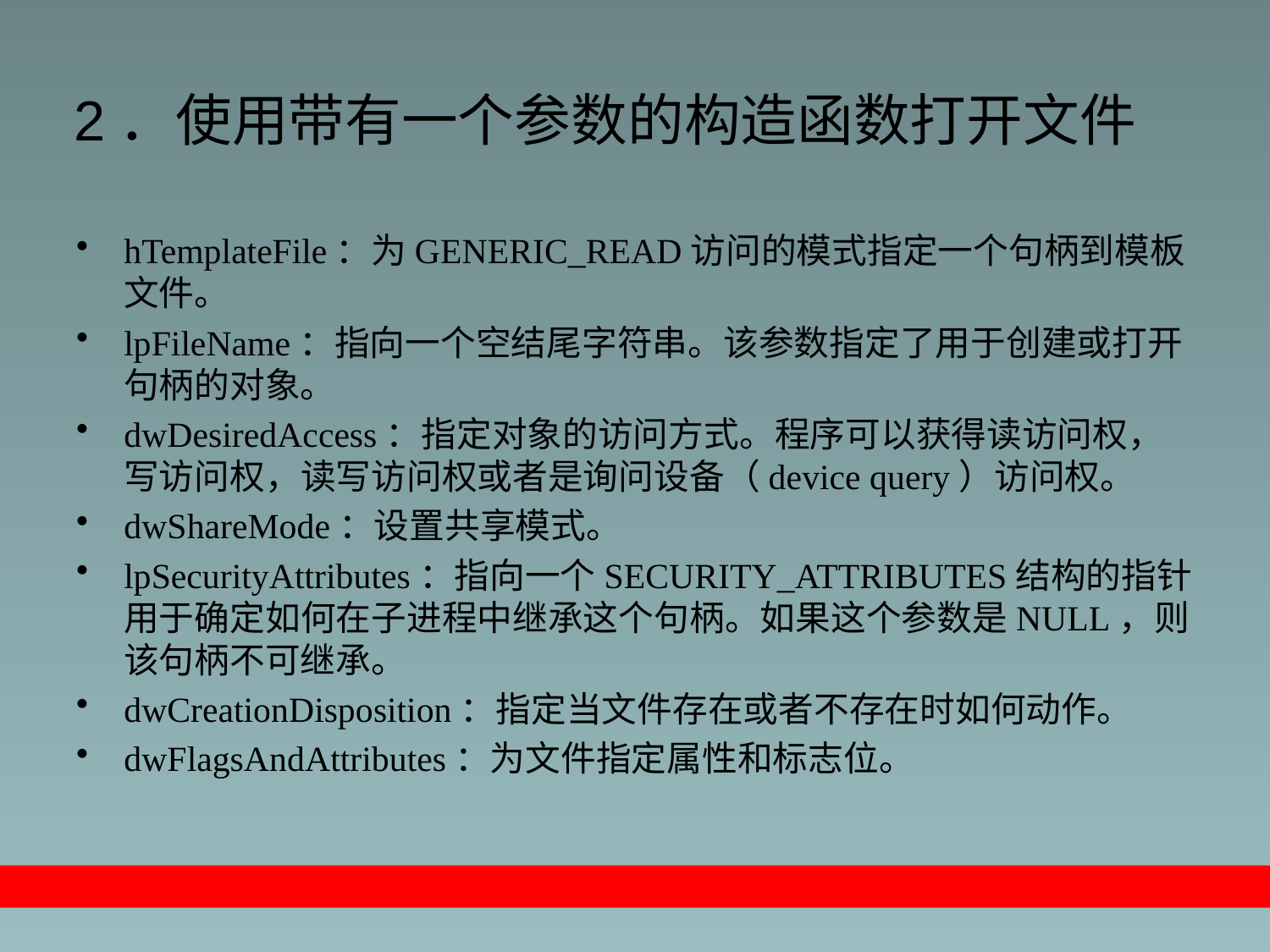

# 2．使用带有一个参数的构造函数打开文件
hTemplateFile：为GENERIC_READ访问的模式指定一个句柄到模板文件。
lpFileName：指向一个空结尾字符串。该参数指定了用于创建或打开句柄的对象。
dwDesiredAccess：指定对象的访问方式。程序可以获得读访问权，写访问权，读写访问权或者是询问设备（device query）访问权。
dwShareMode：设置共享模式。
lpSecurityAttributes：指向一个SECURITY_ATTRIBUTES结构的指针用于确定如何在子进程中继承这个句柄。如果这个参数是NULL，则该句柄不可继承。
dwCreationDisposition：指定当文件存在或者不存在时如何动作。
dwFlagsAndAttributes：为文件指定属性和标志位。